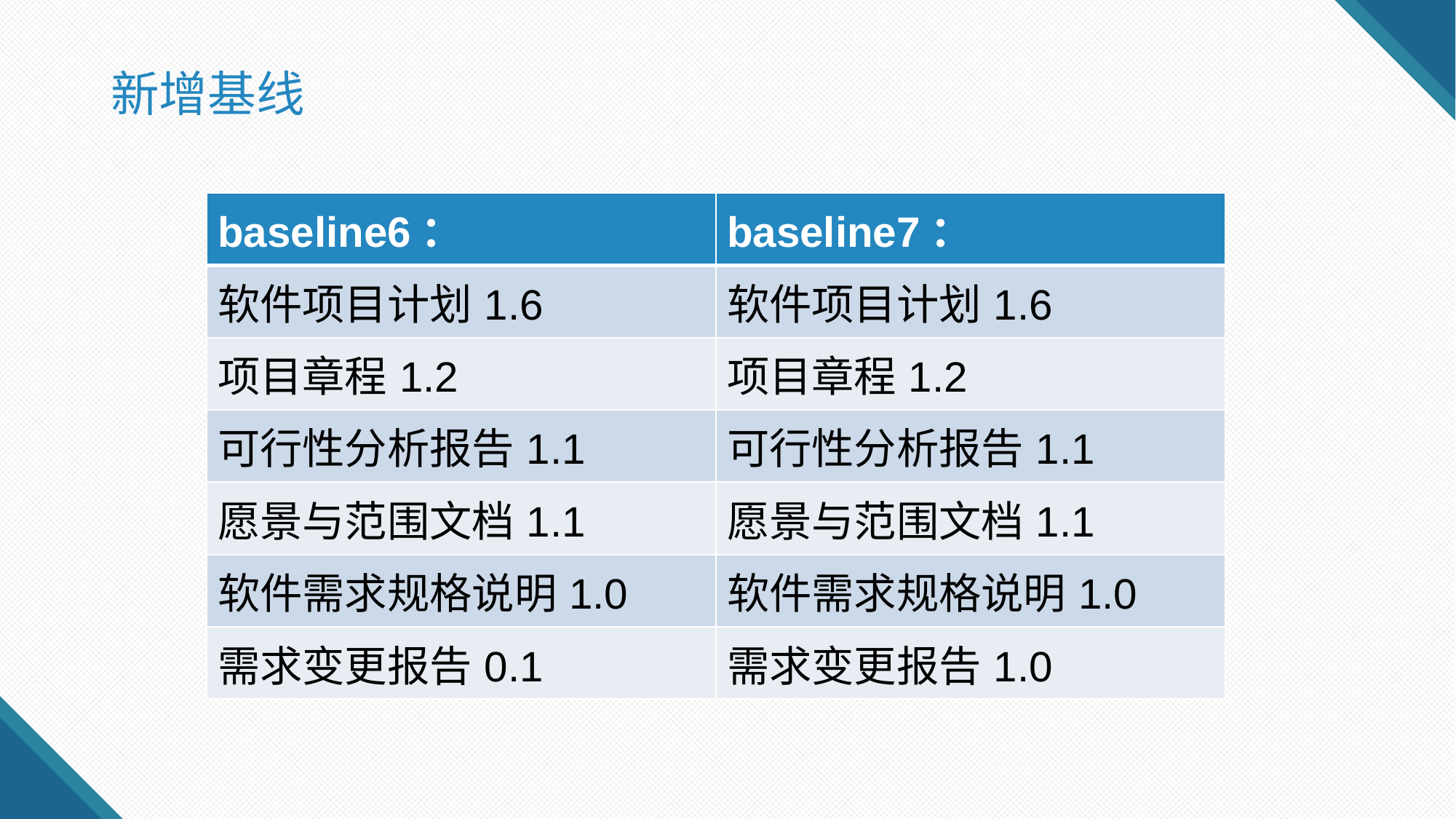

# 新增基线
| baseline6： | baseline7： |
| --- | --- |
| 软件项目计划1.6 | 软件项目计划1.6 |
| 项目章程1.2 | 项目章程1.2 |
| 可行性分析报告1.1 | 可行性分析报告1.1 |
| 愿景与范围文档1.1 | 愿景与范围文档1.1 |
| 软件需求规格说明1.0 | 软件需求规格说明1.0 |
| 需求变更报告0.1 | 需求变更报告1.0 |